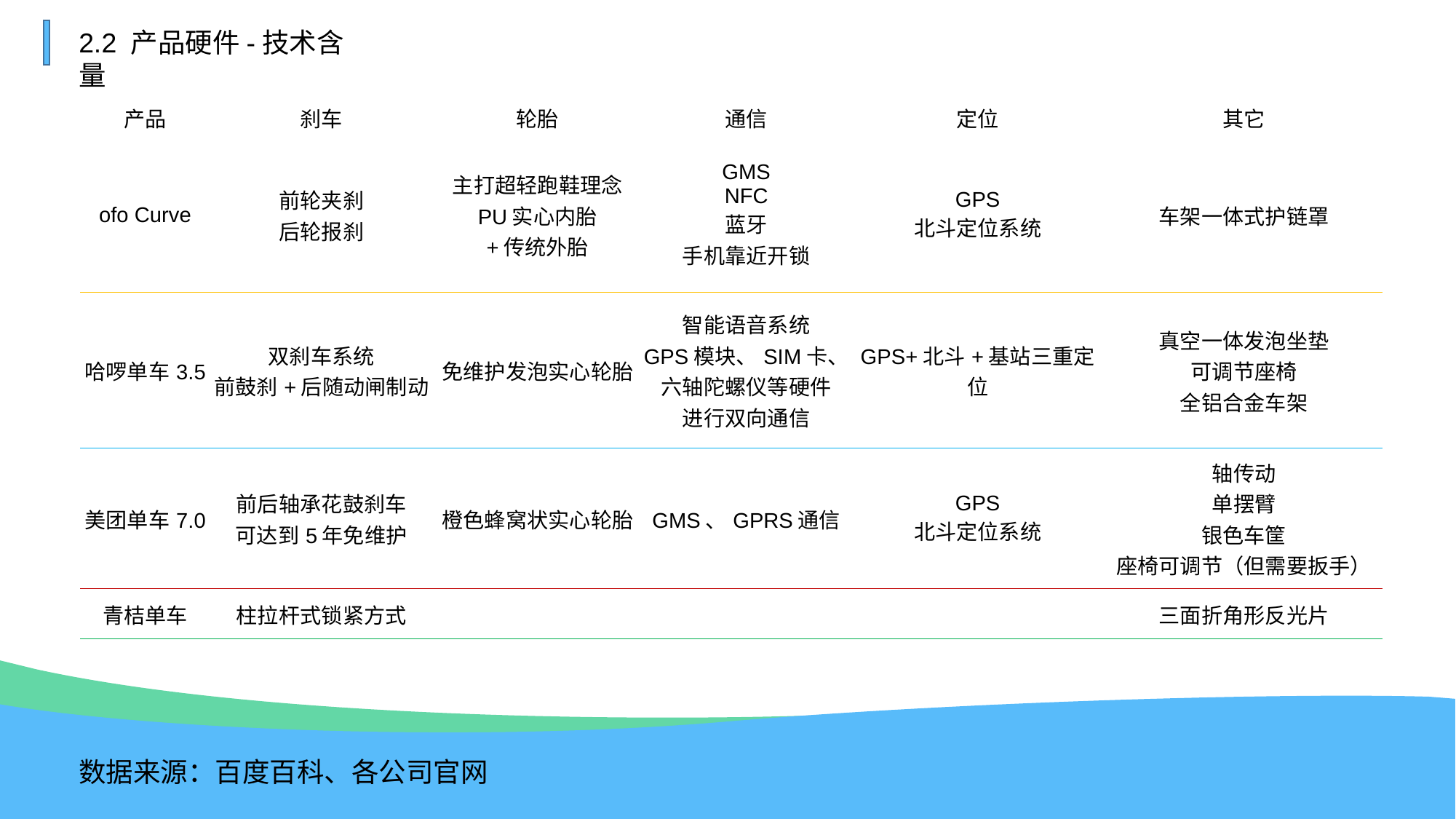

2.2 产品硬件-技术含量
| 产品 | 刹车 | 轮胎 | 通信 | 定位 | 其它 |
| --- | --- | --- | --- | --- | --- |
| ofo Curve | 前轮夹刹 后轮报刹 | 主打超轻跑鞋理念 PU实心内胎 +传统外胎 | GMS NFC 蓝牙 手机靠近开锁 | GPS 北斗定位系统 | 车架一体式护链罩 |
| 哈啰单车3.5 | 双刹车系统 前鼓刹+后随动闸制动 | 免维护发泡实心轮胎 | 智能语音系统 GPS模块、SIM卡、 六轴陀螺仪等硬件 进行双向通信 | GPS+北斗+基站三重定位 | 真空一体发泡坐垫 可调节座椅 全铝合金车架 |
| 美团单车7.0 | 前后轴承花鼓刹车 可达到5年免维护 | 橙色蜂窝状实心轮胎 | GMS、GPRS通信 | GPS 北斗定位系统 | 轴传动 单摆臂 银色车筐 座椅可调节（但需要扳手） |
| 青桔单车 | 柱拉杆式锁紧方式 |  |  |  | 三面折角形反光片 |
数据来源：百度百科、各公司官网